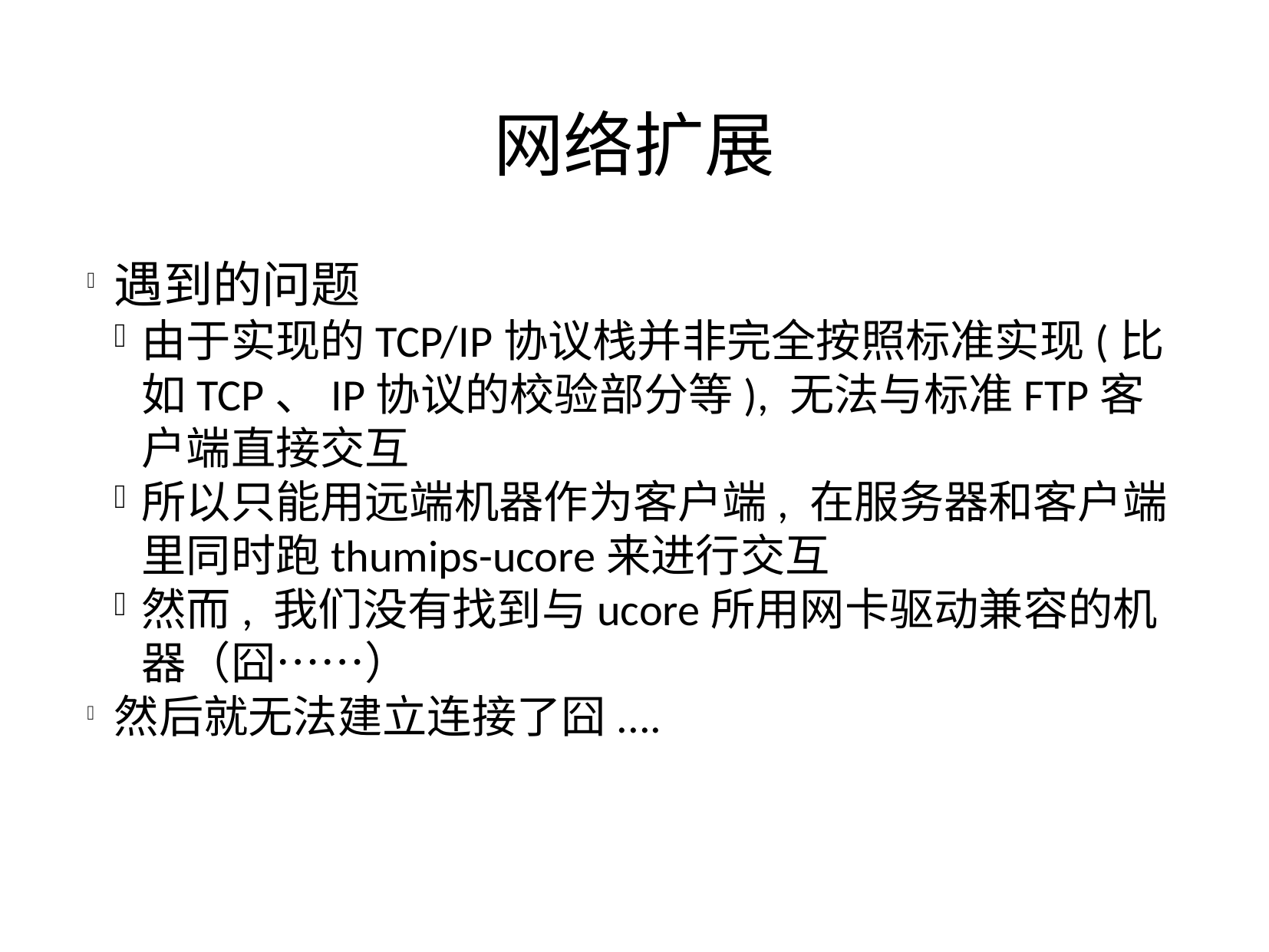

网络扩展
遇到的问题
由于实现的TCP/IP协议栈并非完全按照标准实现(比如TCP、IP协议的校验部分等), 无法与标准FTP客户端直接交互
所以只能用远端机器作为客户端, 在服务器和客户端里同时跑thumips-ucore来进行交互
然而, 我们没有找到与ucore所用网卡驱动兼容的机器（囧……）
然后就无法建立连接了囧....